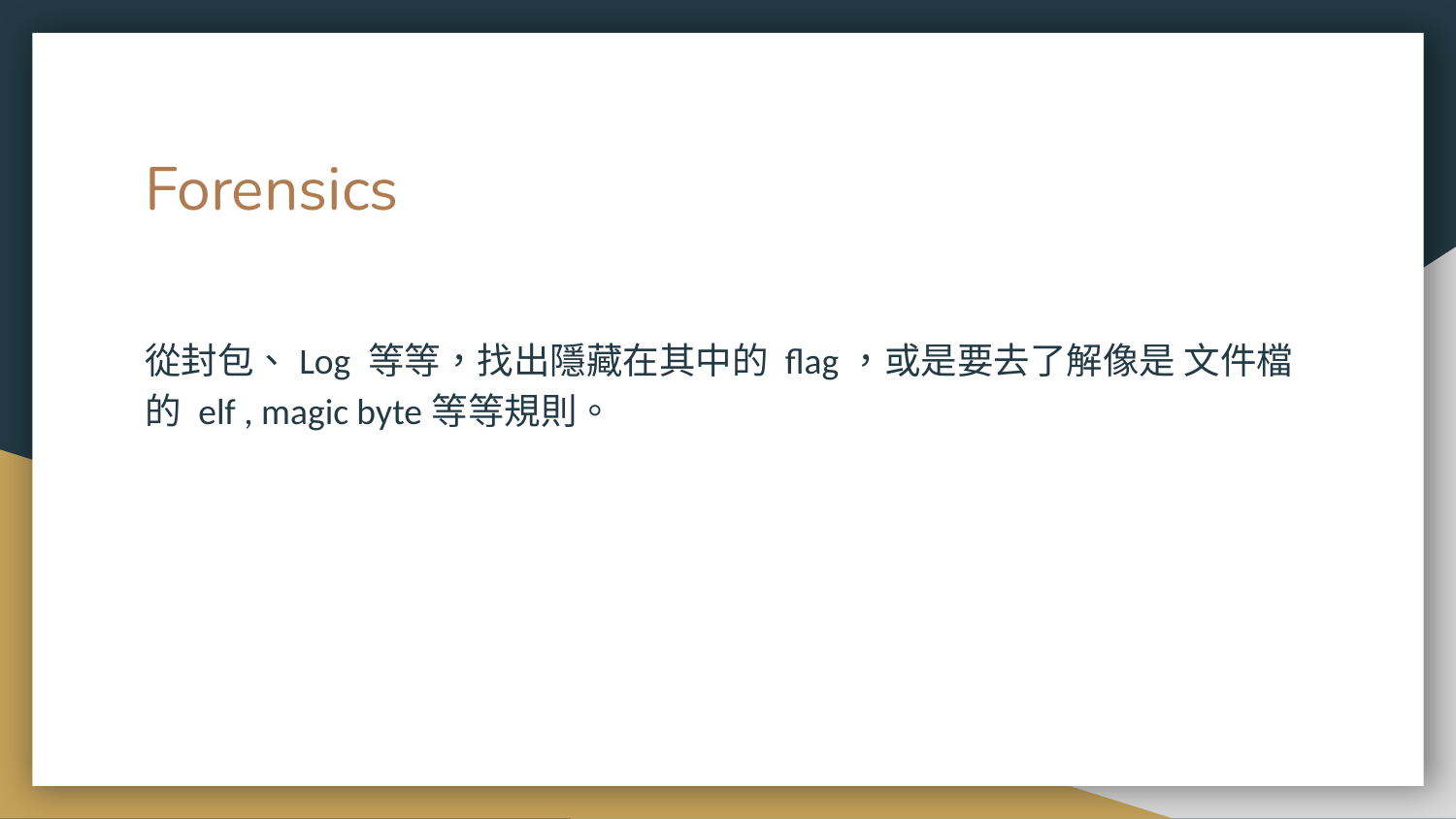

# Forensics
從封包、Log 等等，找出隱藏在其中的 flag，或是要去了解像是 文件檔的 elf , magic byte等等規則。